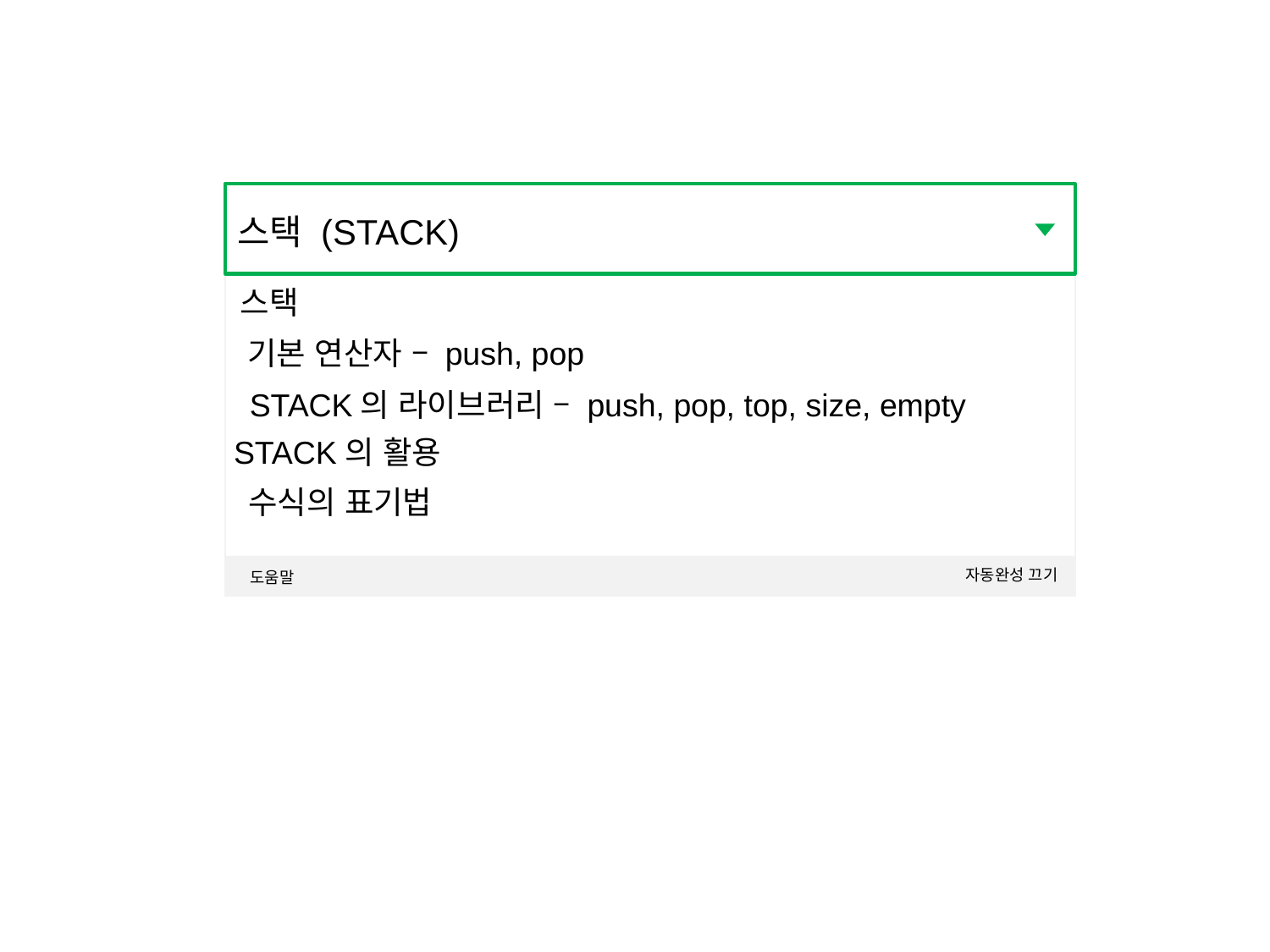

스택 (STACK)

스택
기본 연산자 – push, pop
STACK의 라이브러리 – push, pop, top, size, empty
STACK의 활용
수식의 표기법

자동완성 끄기
도움말